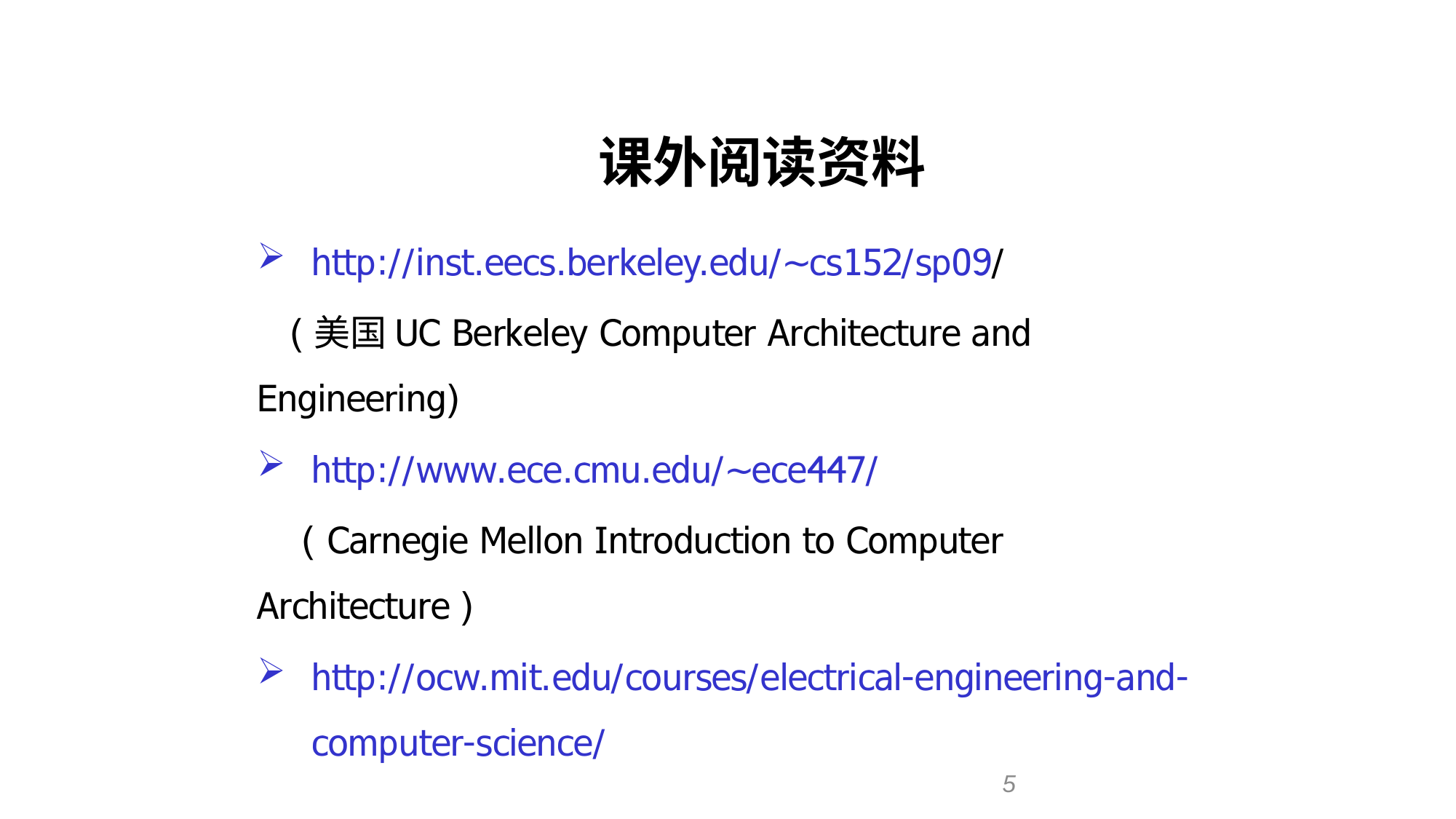

课外阅读资料
http://inst.eecs.berkeley.edu/~cs152/sp09/
   (美国UC Berkeley Computer Architecture and Engineering)
http://www.ece.cmu.edu/~ece447/
    ( Carnegie Mellon Introduction to Computer Architecture )
http://ocw.mit.edu/courses/electrical-engineering-and-computer-science/

5